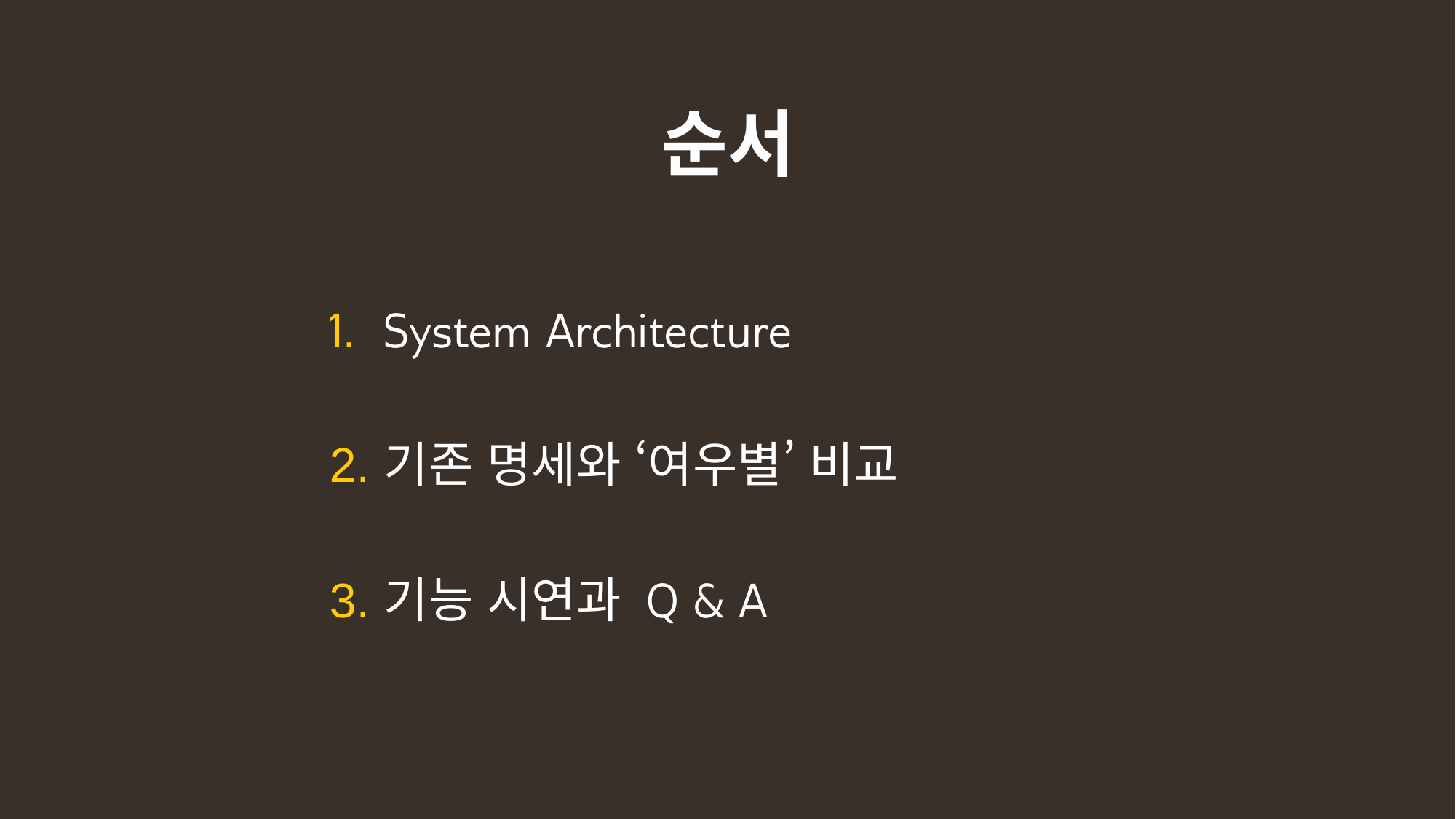

순서
System Architecture
기존 명세와 ‘여우별’ 비교
기능 시연과 Q & A